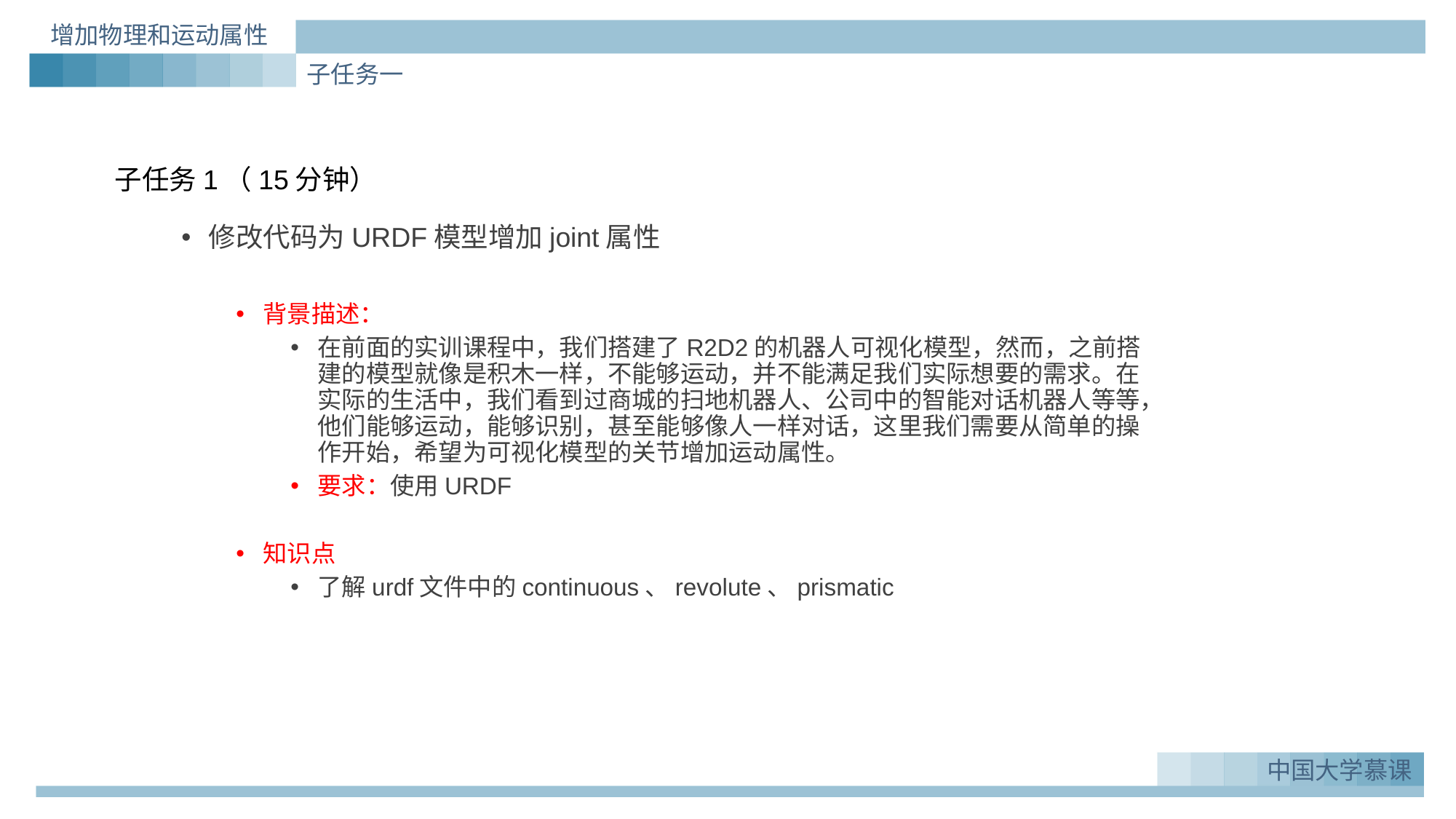

增加物理和运动属性
子任务一
# 子任务1（15分钟）
修改代码为URDF模型增加joint属性

背景描述：
在前面的实训课程中，我们搭建了R2D2的机器人可视化模型，然而，之前搭建的模型就像是积木一样，不能够运动，并不能满足我们实际想要的需求。在实际的生活中，我们看到过商城的扫地机器人、公司中的智能对话机器人等等，他们能够运动，能够识别，甚至能够像人一样对话，这里我们需要从简单的操作开始，希望为可视化模型的关节增加运动属性。
要求：使用URDF

知识点
了解urdf文件中的continuous、revolute、prismatic

中国大学慕课